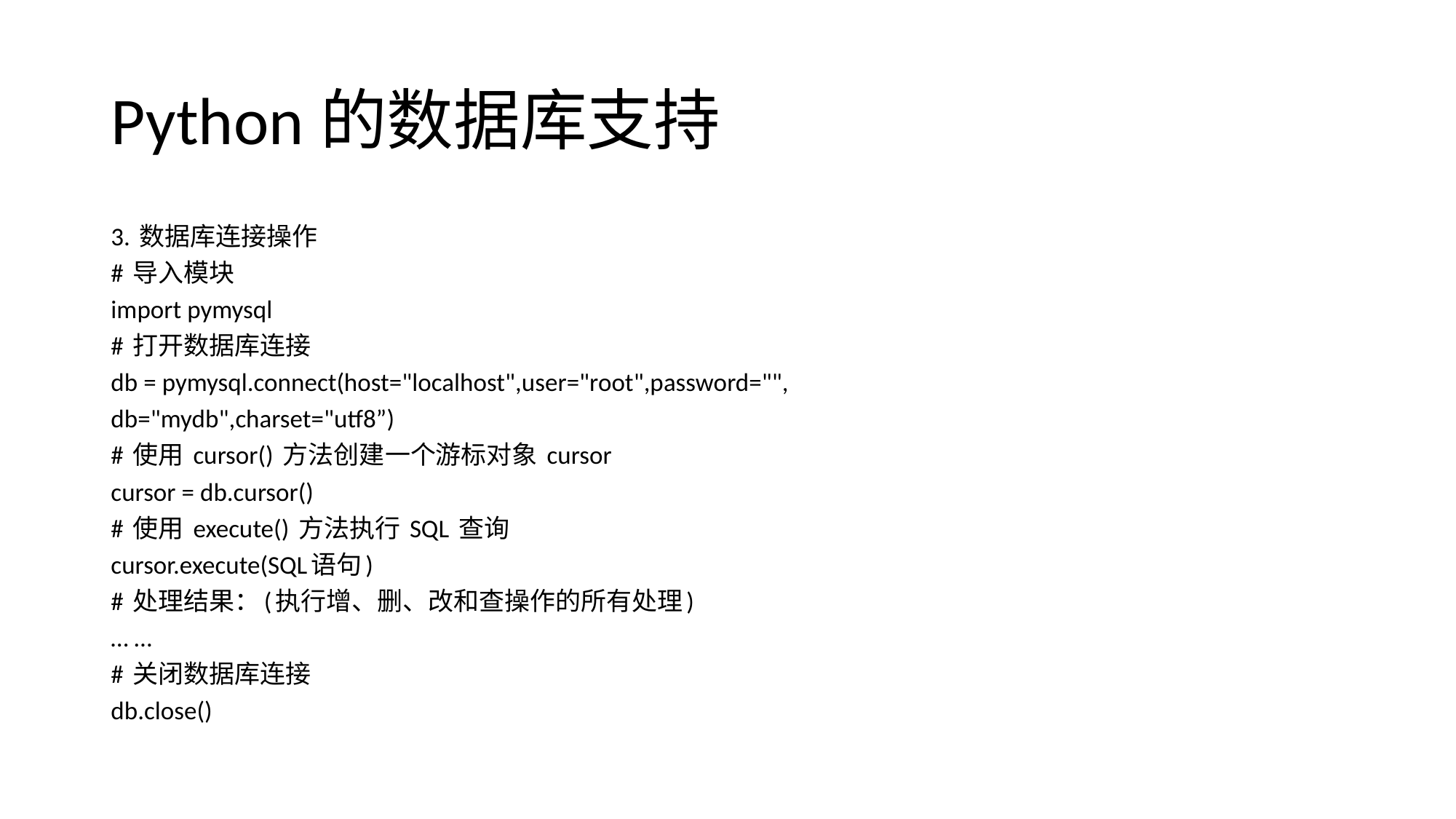

# Python的数据库支持
3. 数据库连接操作
# 导入模块
import pymysql
# 打开数据库连接
db = pymysql.connect(host="localhost",user="root",password="",
db="mydb",charset="utf8”)
# 使用 cursor() 方法创建一个游标对象 cursor
cursor = db.cursor()
# 使用 execute() 方法执行 SQL 查询
cursor.execute(SQL语句)
# 处理结果：(执行增、删、改和查操作的所有处理)
… …
# 关闭数据库连接
db.close()